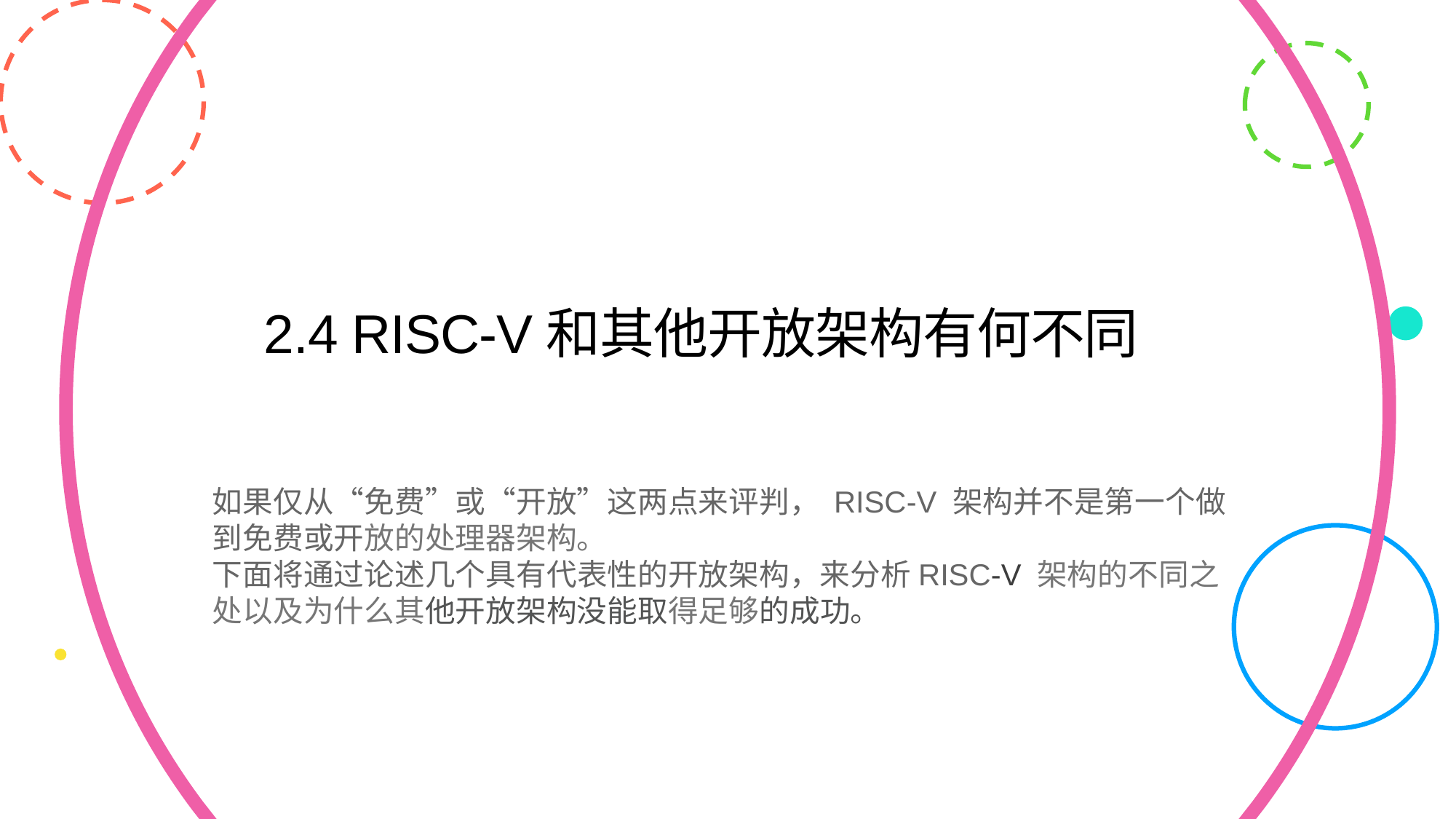

# 2.4 RISC-V和其他开放架构有何不同
如果仅从“免费”或“开放”这两点来评判， RISC-V 架构并不是第一个做到免费或开放的处理器架构。
下面将通过论述几个具有代表性的开放架构，来分析RISC-V 架构的不同之处以及为什么其他开放架构没能取得足够的成功。